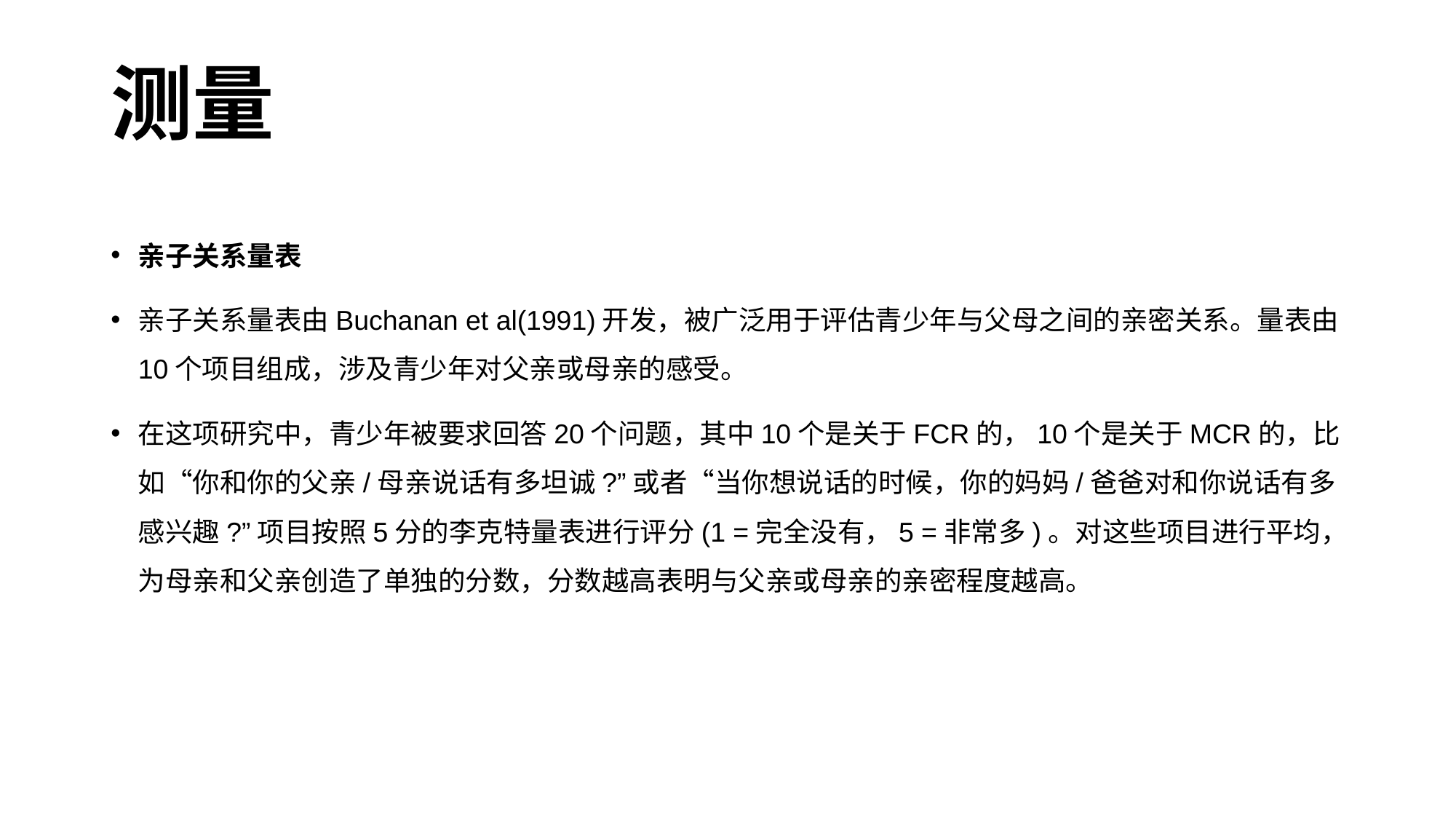

测量
亲子关系量表
亲子关系量表由Buchanan et al(1991)开发，被广泛用于评估青少年与父母之间的亲密关系。量表由10个项目组成，涉及青少年对父亲或母亲的感受。
在这项研究中，青少年被要求回答20个问题，其中10个是关于FCR的，10个是关于MCR的，比如“你和你的父亲/母亲说话有多坦诚?”或者“当你想说话的时候，你的妈妈/爸爸对和你说话有多感兴趣?”项目按照5分的李克特量表进行评分(1 =完全没有，5 =非常多)。对这些项目进行平均，为母亲和父亲创造了单独的分数，分数越高表明与父亲或母亲的亲密程度越高。